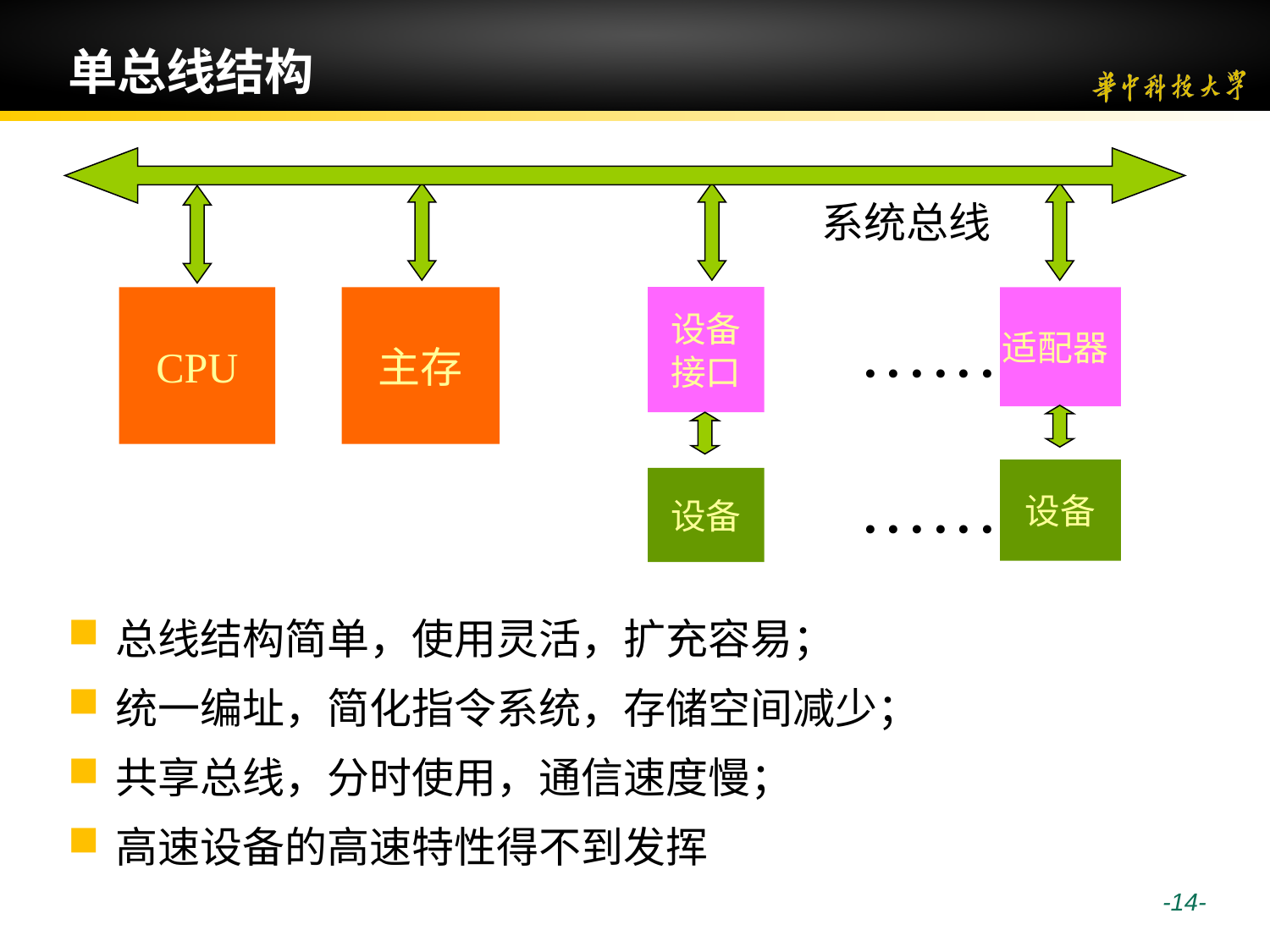

# 单总线结构

 系统总线
CPU
主存
设备
接口
适配器
······

设备
设备
······
总线结构简单，使用灵活，扩充容易；
统一编址，简化指令系统，存储空间减少；
共享总线，分时使用，通信速度慢；
高速设备的高速特性得不到发挥
 -14-